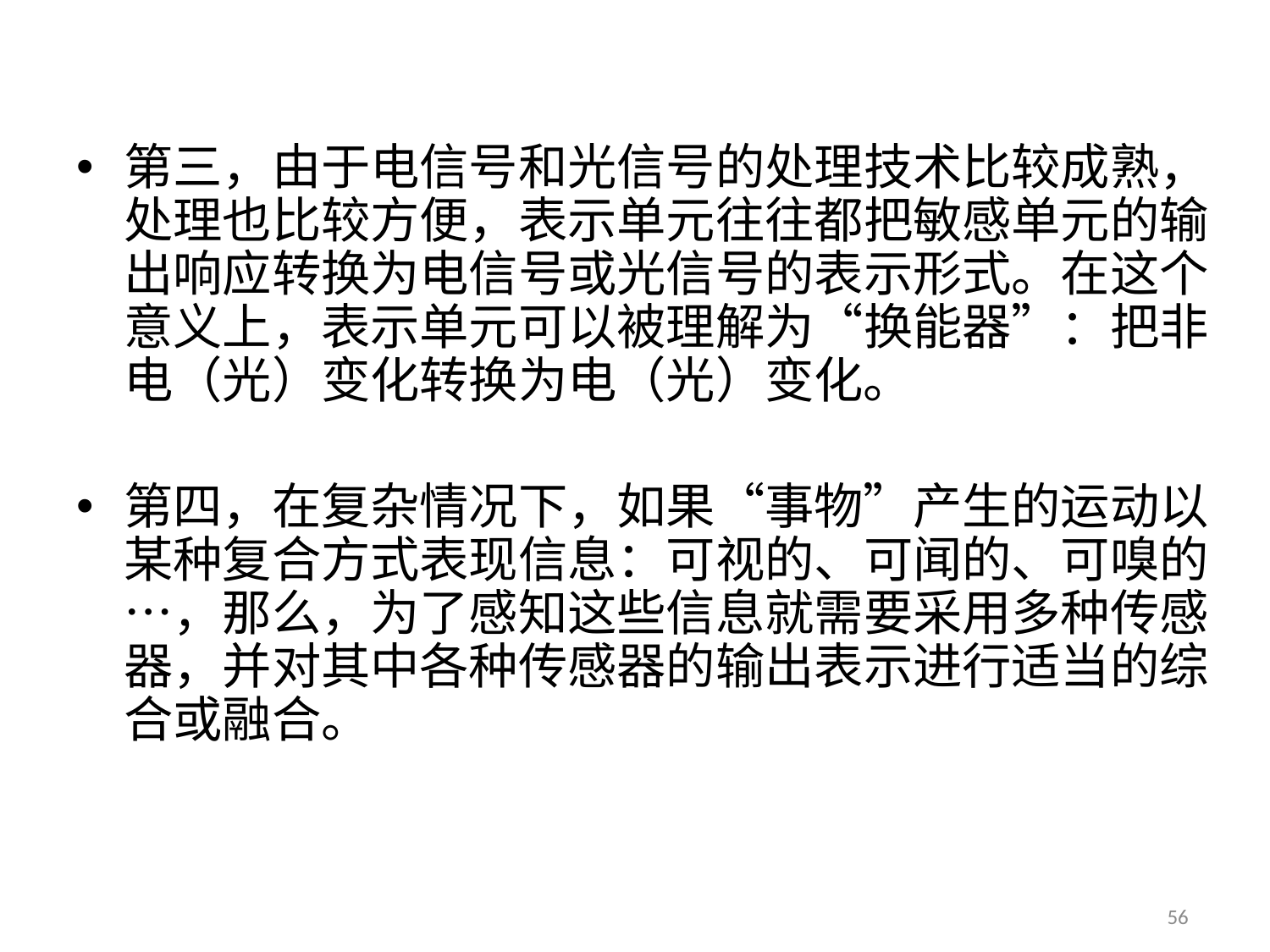

第三，由于电信号和光信号的处理技术比较成熟，处理也比较方便，表示单元往往都把敏感单元的输出响应转换为电信号或光信号的表示形式。在这个意义上，表示单元可以被理解为“换能器”：把非电（光）变化转换为电（光）变化。

第四，在复杂情况下，如果“事物”产生的运动以某种复合方式表现信息：可视的、可闻的、可嗅的…，那么，为了感知这些信息就需要采用多种传感器，并对其中各种传感器的输出表示进行适当的综合或融合。
56